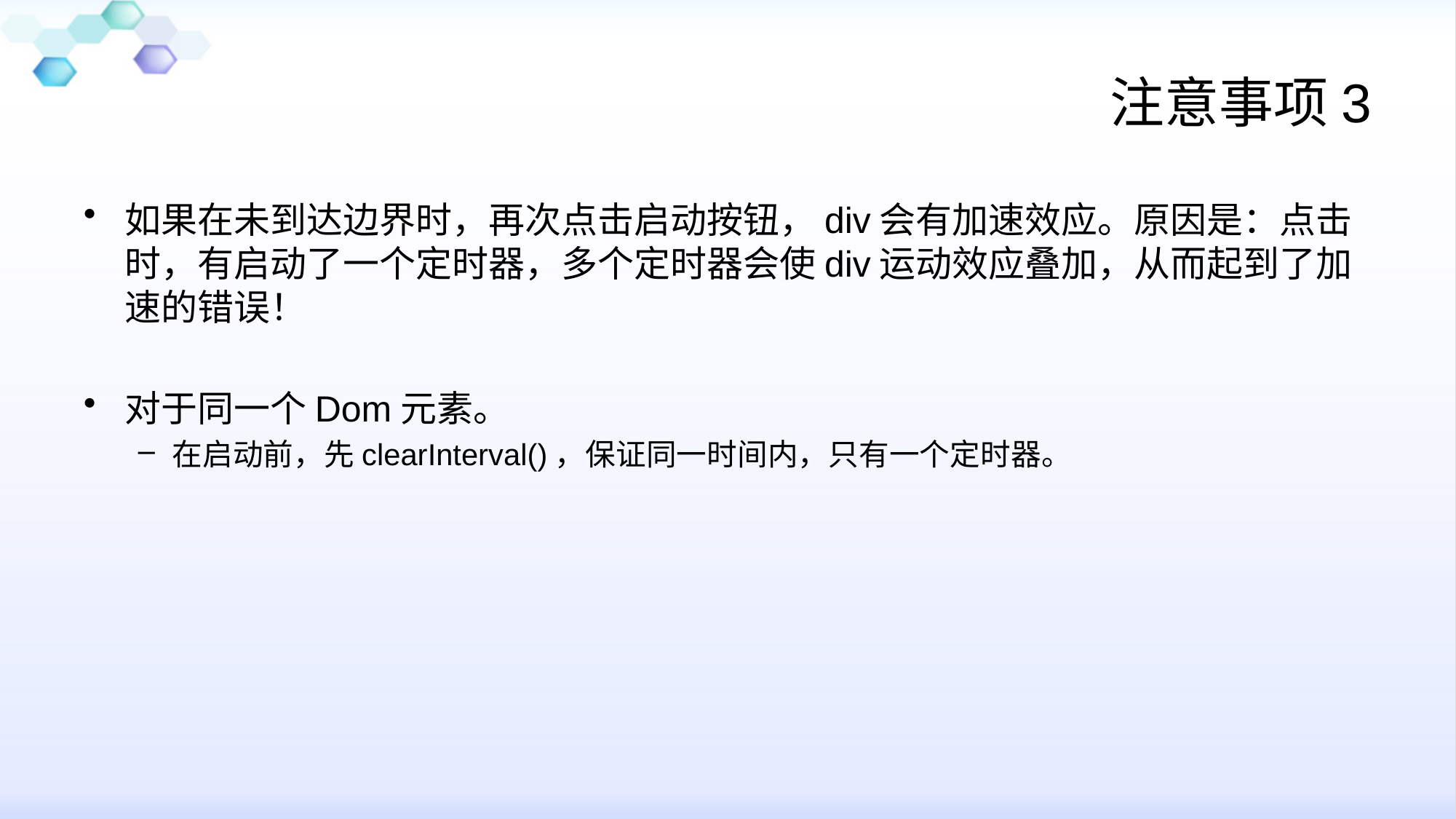

# 注意事项3
如果在未到达边界时，再次点击启动按钮，div会有加速效应。原因是：点击时，有启动了一个定时器，多个定时器会使div运动效应叠加，从而起到了加速的错误！

对于同一个Dom元素。
在启动前，先clearInterval()，保证同一时间内，只有一个定时器。